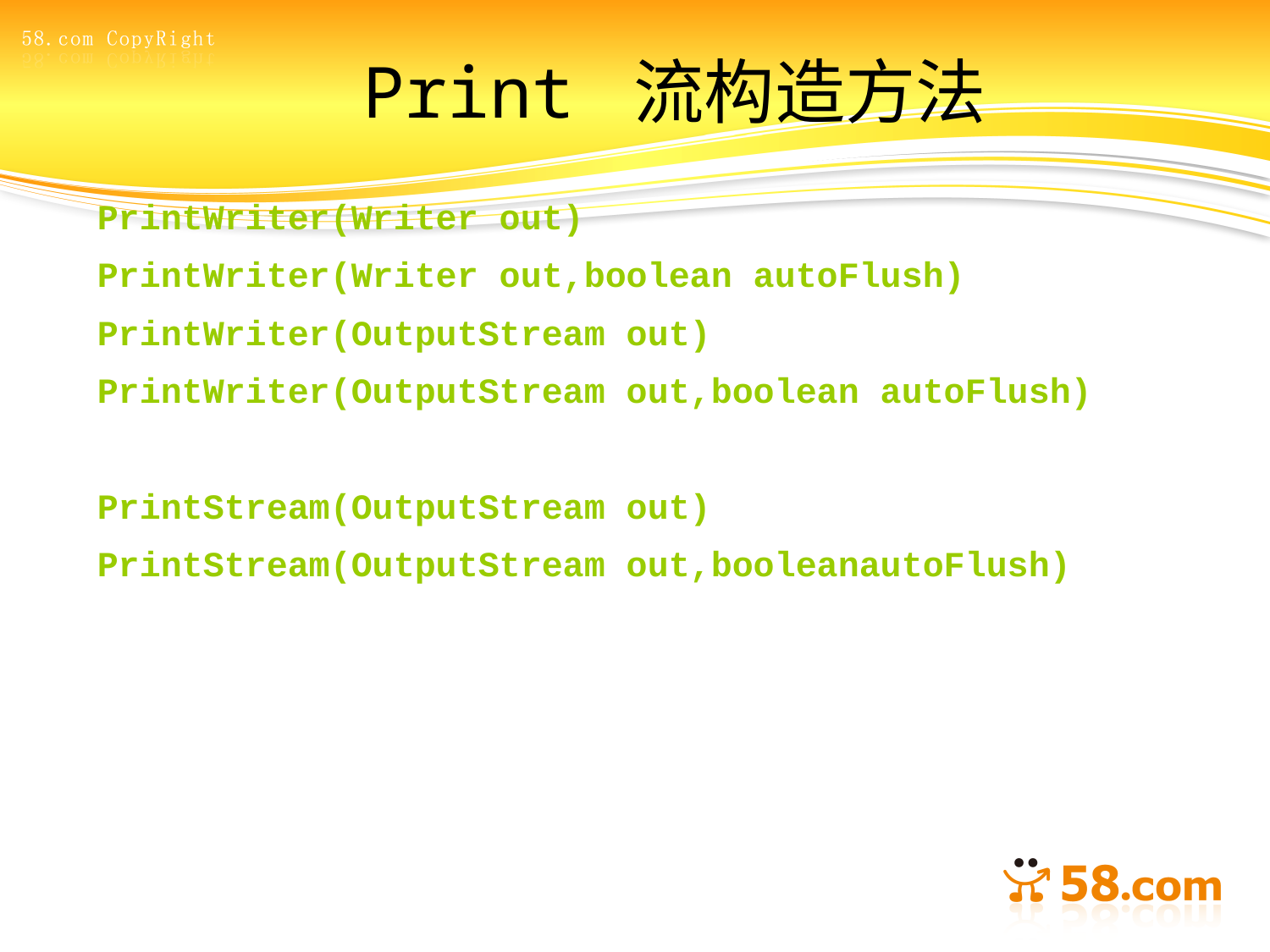

# Print 流构造方法
PrintWriter(Writer out)
PrintWriter(Writer out,boolean autoFlush)
PrintWriter(OutputStream out)
PrintWriter(OutputStream out,boolean autoFlush)

PrintStream(OutputStream out)
PrintStream(OutputStream out,booleanautoFlush)